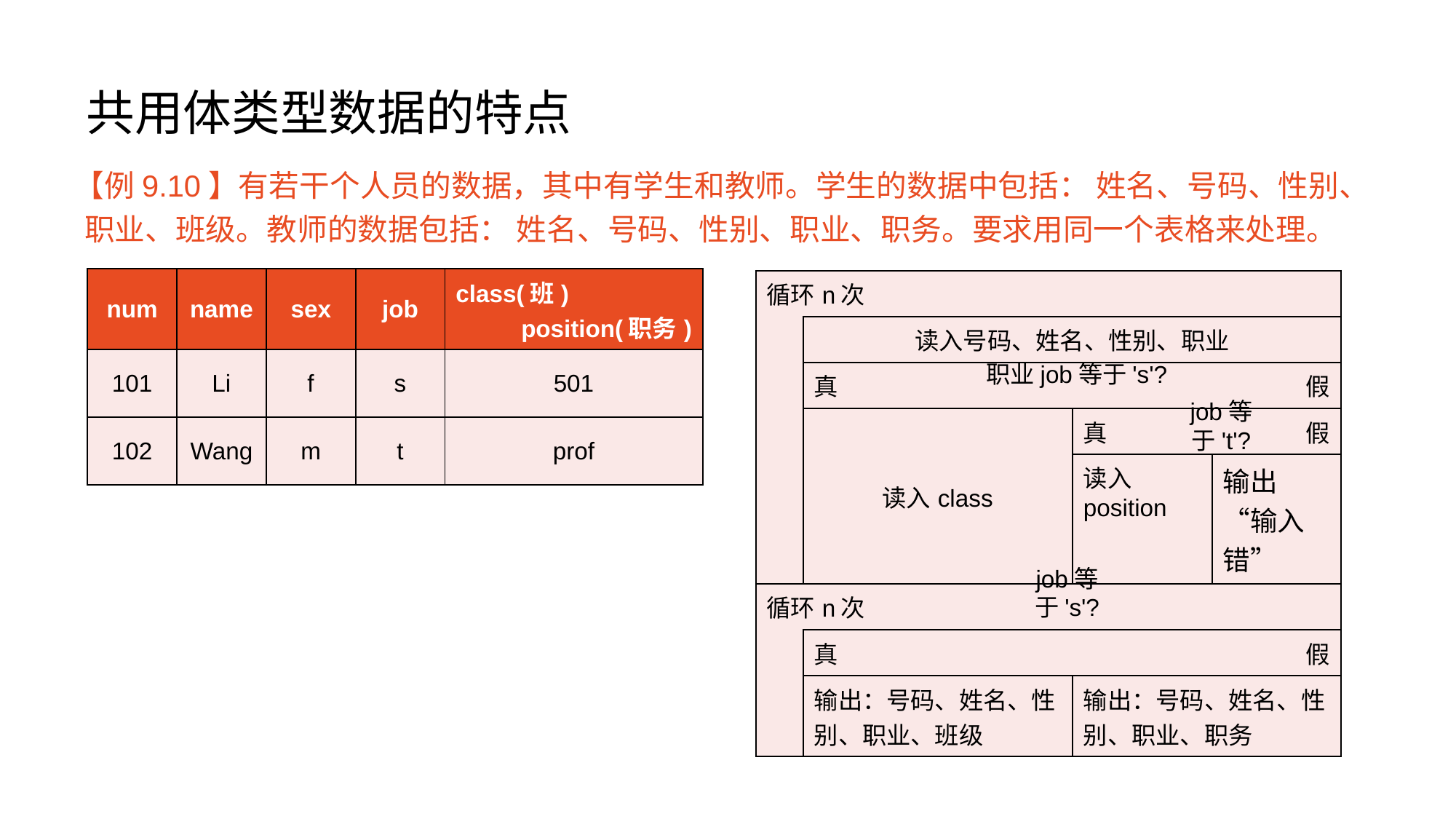

# 共用体类型数据的特点
【例9.10】有若干个人员的数据，其中有学生和教师。学生的数据中包括： 姓名、号码、性别、职业、班级。教师的数据包括： 姓名、号码、性别、职业、职务。要求用同一个表格来处理。
| num | name | sex | job | class(班) position(职务) |
| --- | --- | --- | --- | --- |
| 101 | Li | f | s | 501 |
| 102 | Wang | m | t | prof |
| 循环n次 |  |  |  |
| --- | --- | --- | --- |
|  | 读入号码、姓名、性别、职业 |  |  |
|  | 真 | 假 |  |
|  | 读入class | 真 | 假 |
|  |  | 读入position | 输出“输入错” |
| 循环n次 |  |  |  |
|  | 真 | 假 |  |
|  | 输出：号码、姓名、性别、职业、班级 | 输出：号码、姓名、性别、职业、职务 |  |
职业job等于's'?
job等于't'?
job等于's'?